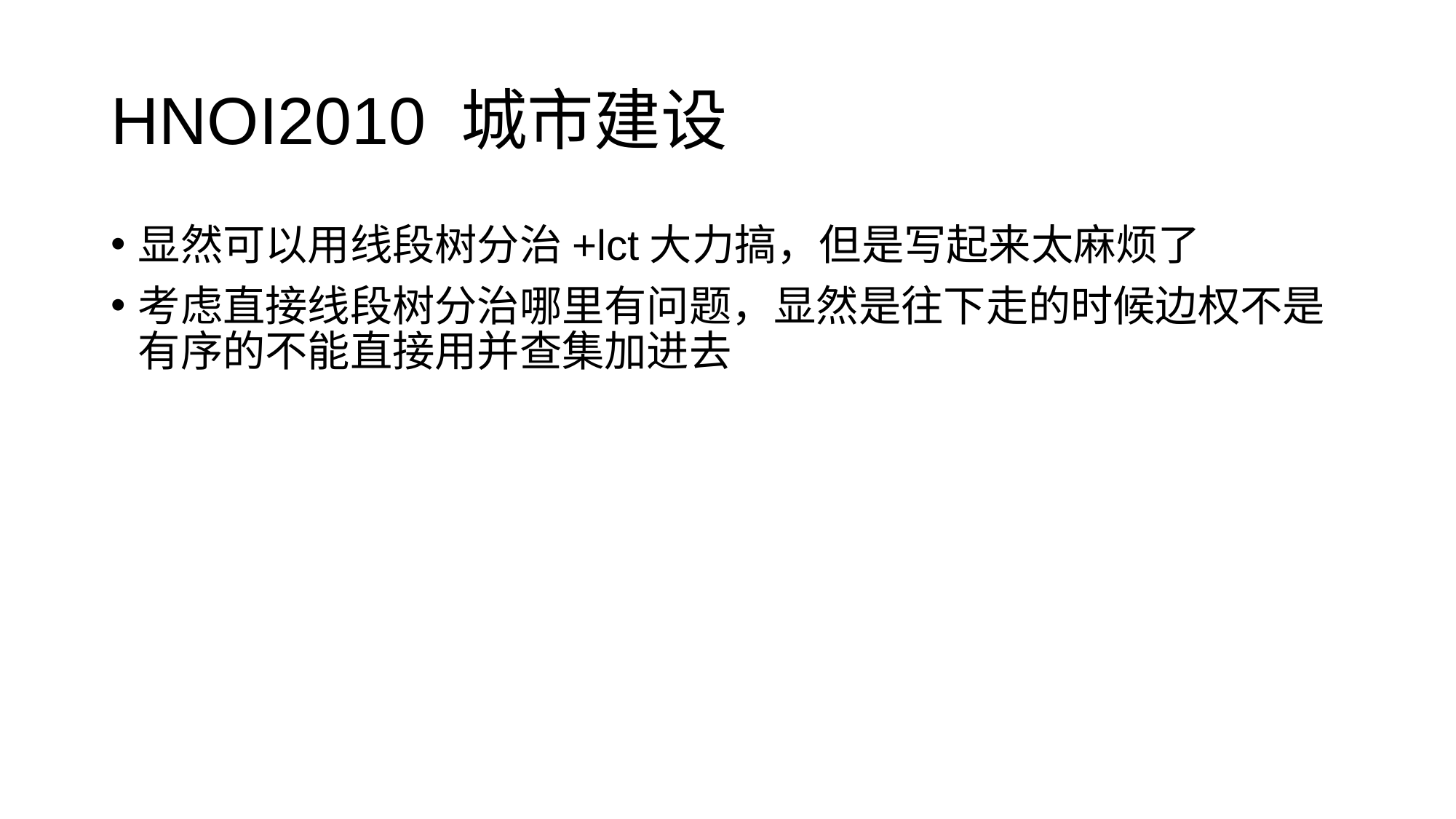

# HNOI2010 城市建设
显然可以用线段树分治+lct大力搞，但是写起来太麻烦了
考虑直接线段树分治哪里有问题，显然是往下走的时候边权不是有序的不能直接用并查集加进去